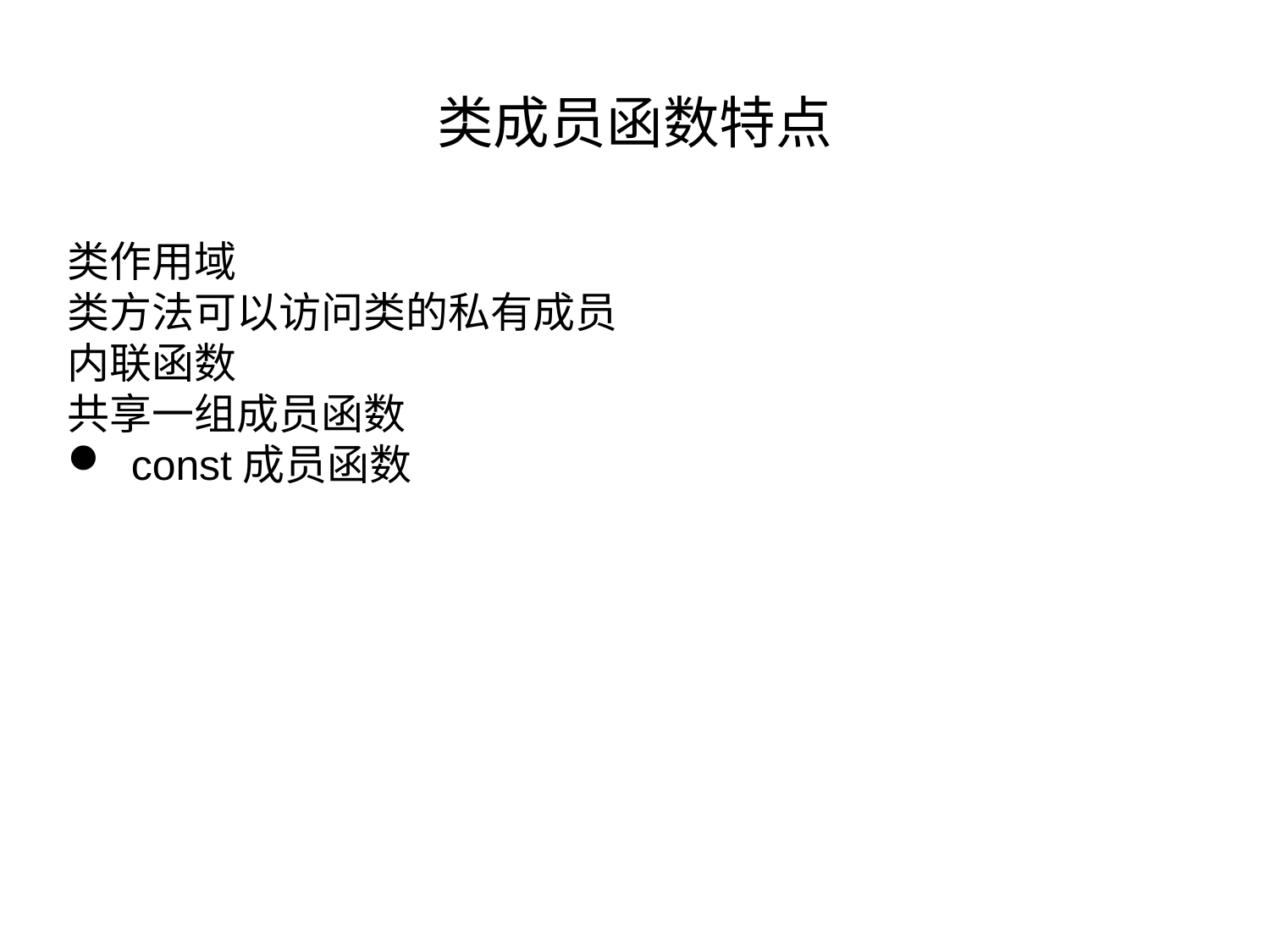

类成员函数特点
类作用域
类方法可以访问类的私有成员
内联函数
共享一组成员函数
const成员函数